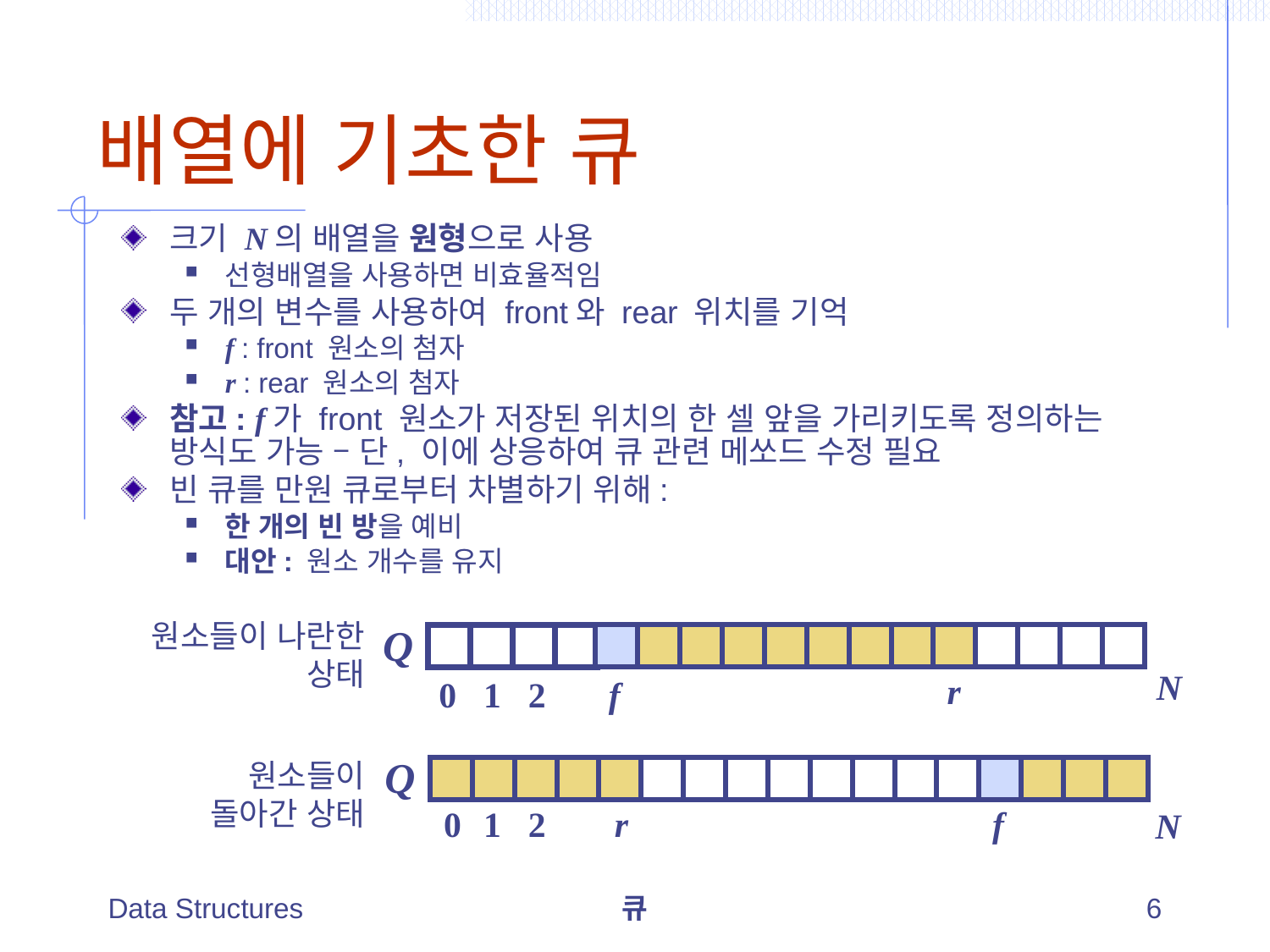

# 배열에 기초한 큐
크기 N의 배열을 원형으로 사용
선형배열을 사용하면 비효율적임
두 개의 변수를 사용하여 front와 rear 위치를 기억
f : front 원소의 첨자
r : rear 원소의 첨자
참고: f가 front 원소가 저장된 위치의 한 셀 앞을 가리키도록 정의하는 방식도 가능 – 단, 이에 상응하여 큐 관련 메쏘드 수정 필요
빈 큐를 만원 큐로부터 차별하기 위해:
한 개의 빈 방을 예비
대안: 원소 개수를 유지
원소들이 나란한 상태
Q

N
r
0
1
2
f
Q
원소들이
돌아간 상태

0
1
2
r
f
N
Data Structures
큐
6